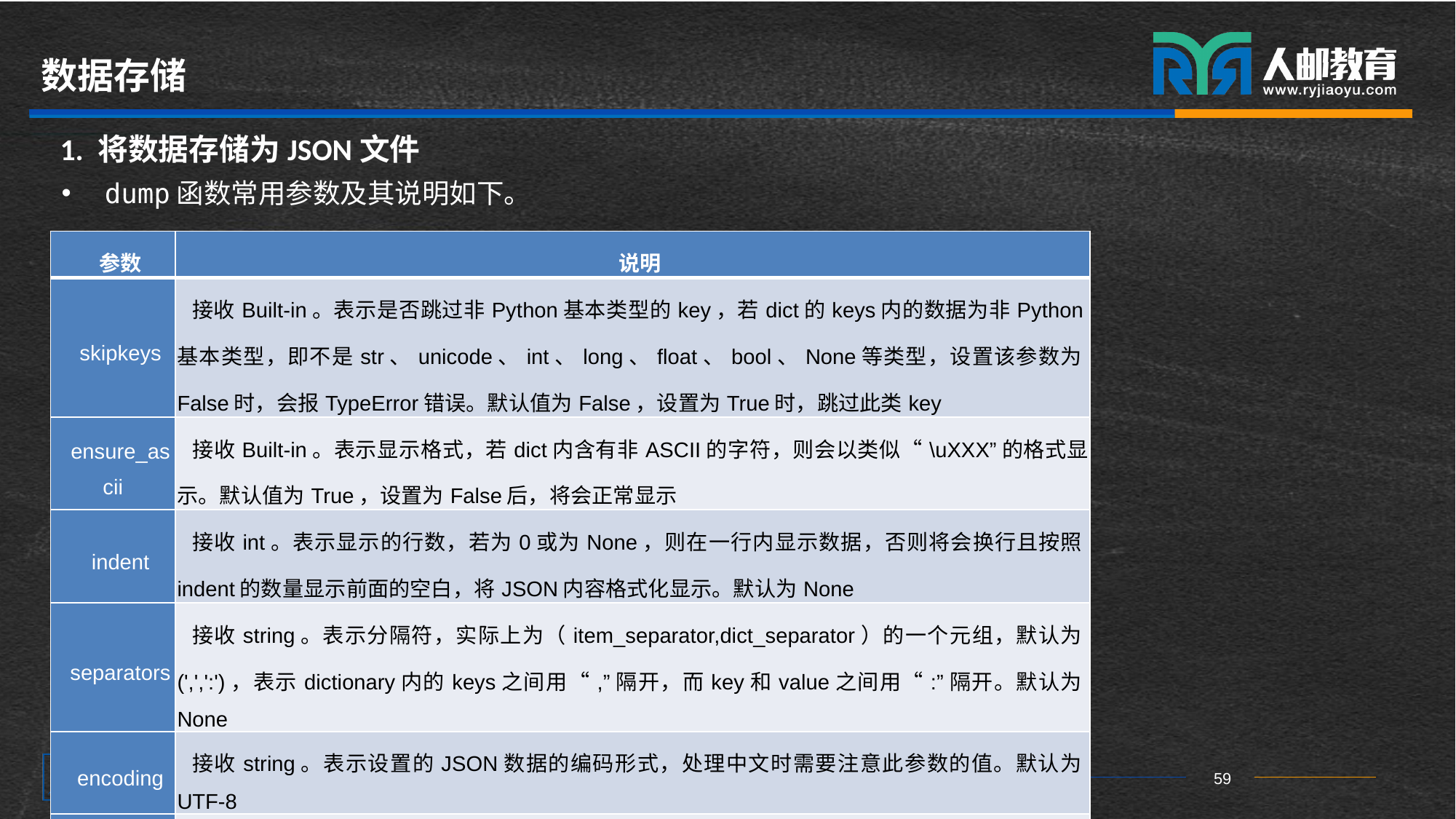

# 数据存储
1. 将数据存储为JSON文件
dump函数常用参数及其说明如下。
| 参数 | 说明 |
| --- | --- |
| skipkeys | 接收Built-in。表示是否跳过非Python基本类型的key，若dict的keys内的数据为非Python基本类型，即不是str、unicode、int、long、float、bool、None等类型，设置该参数为False时，会报TypeError错误。默认值为False，设置为True时，跳过此类key |
| ensure\_ascii | 接收Built-in。表示显示格式，若dict内含有非ASCII的字符，则会以类似“\uXXX”的格式显示。默认值为True，设置为False后，将会正常显示 |
| indent | 接收int。表示显示的行数，若为0或为None，则在一行内显示数据，否则将会换行且按照indent的数量显示前面的空白，将JSON内容格式化显示。默认为None |
| separators | 接收string。表示分隔符，实际上为（item\_separator,dict\_separator）的一个元组，默认为(',',':')，表示dictionary内的keys之间用“,”隔开，而key和value之间用“:”隔开。默认为None |
| encoding | 接收string。表示设置的JSON数据的编码形式，处理中文时需要注意此参数的值。默认为UTF-8 |
| sort\_keys | 接收Built-in。表示是否根据keys的值进行排序。默认为False，为True时数据将根据keys的值进行排序 |